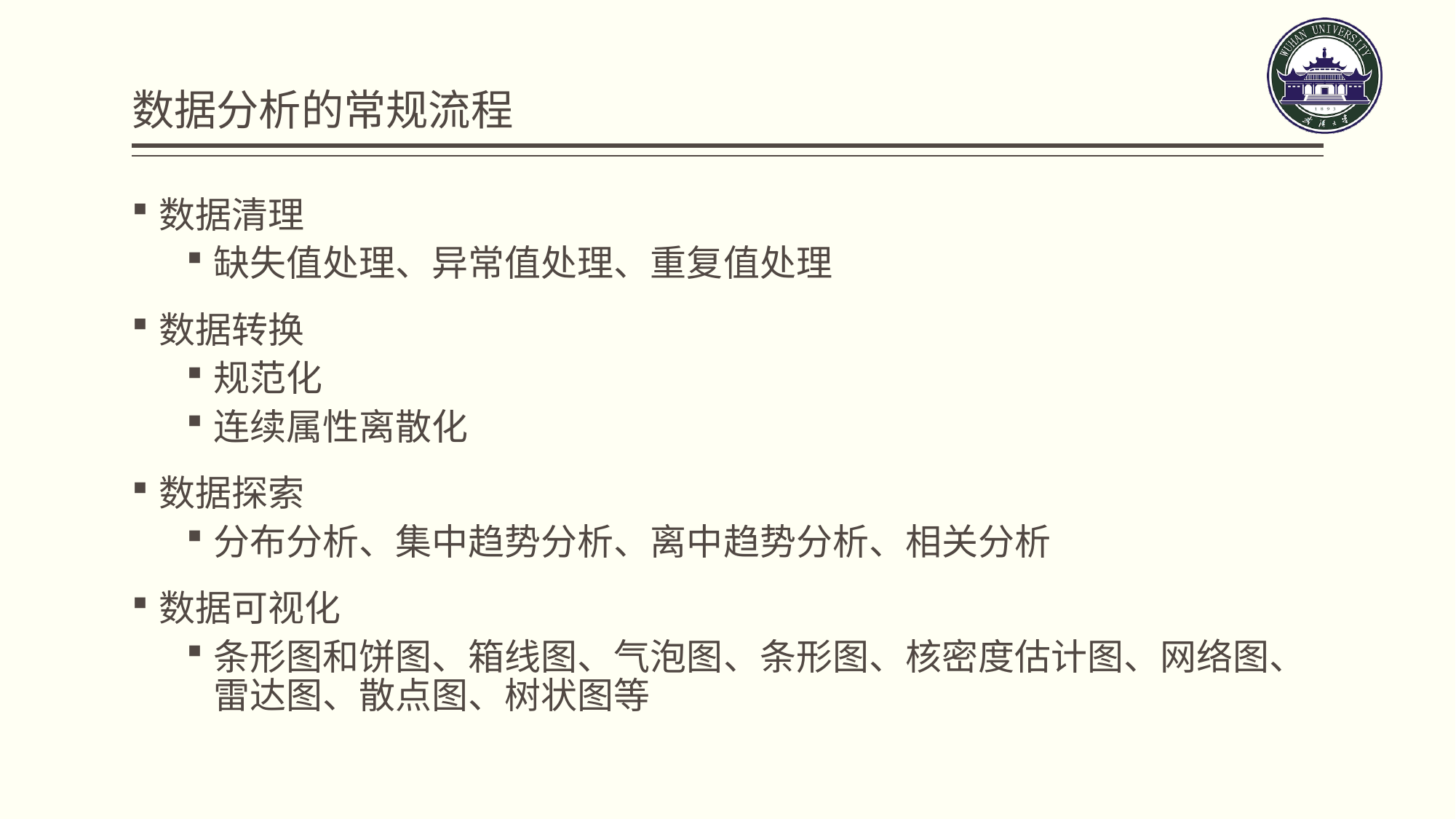

# 数据分析的常规流程
数据清理
缺失值处理、异常值处理、重复值处理
数据转换
规范化
连续属性离散化
数据探索
分布分析、集中趋势分析、离中趋势分析、相关分析
数据可视化
条形图和饼图、箱线图、气泡图、条形图、核密度估计图、网络图、雷达图、散点图、树状图等